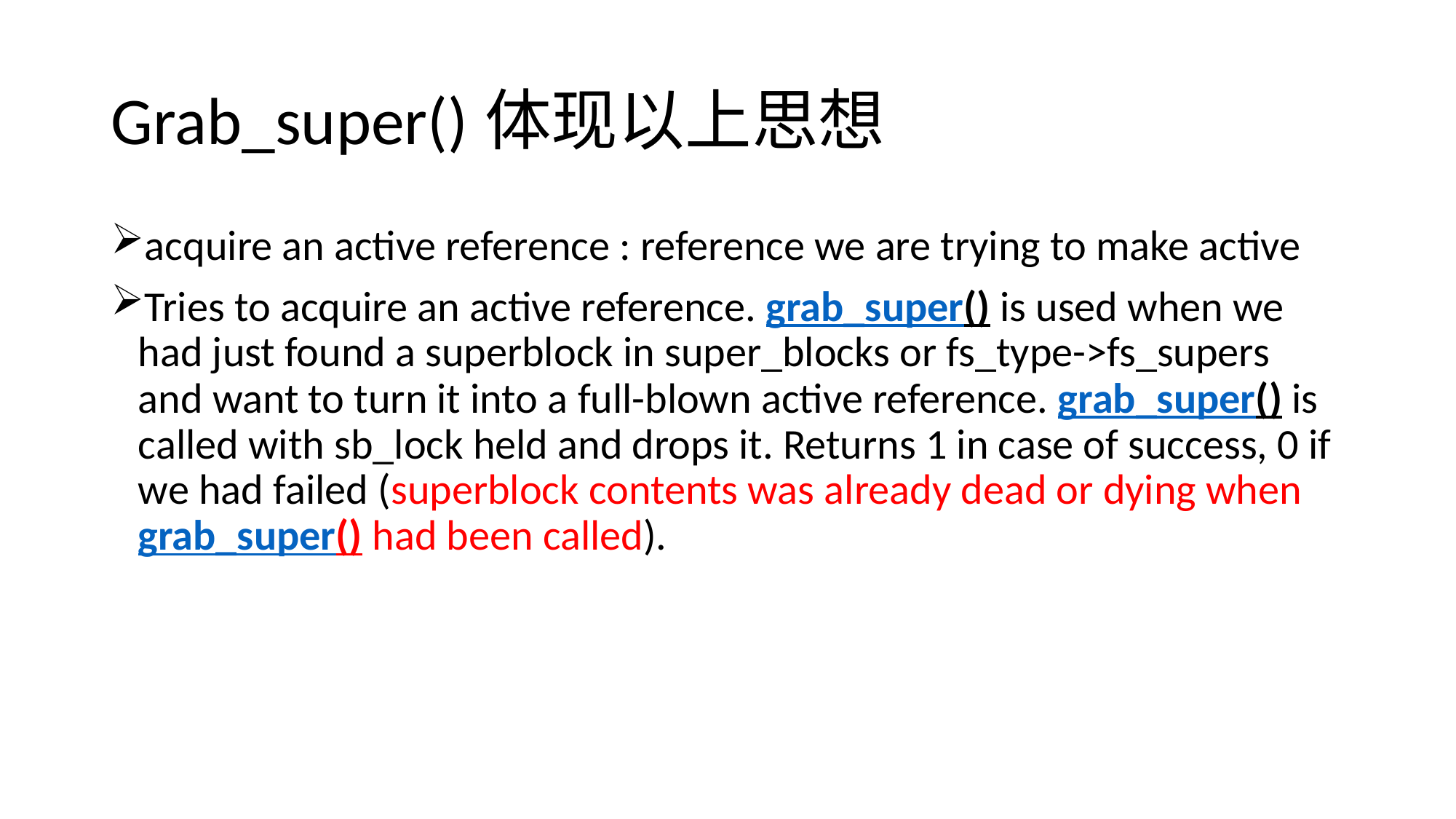

# Grab_super()体现以上思想
acquire an active reference : reference we are trying to make active
Tries to acquire an active reference. grab_super() is used when we had just found a superblock in super_blocks or fs_type->fs_supers and want to turn it into a full-blown active reference. grab_super() is called with sb_lock held and drops it. Returns 1 in case of success, 0 if we had failed (superblock contents was already dead or dying when grab_super() had been called).